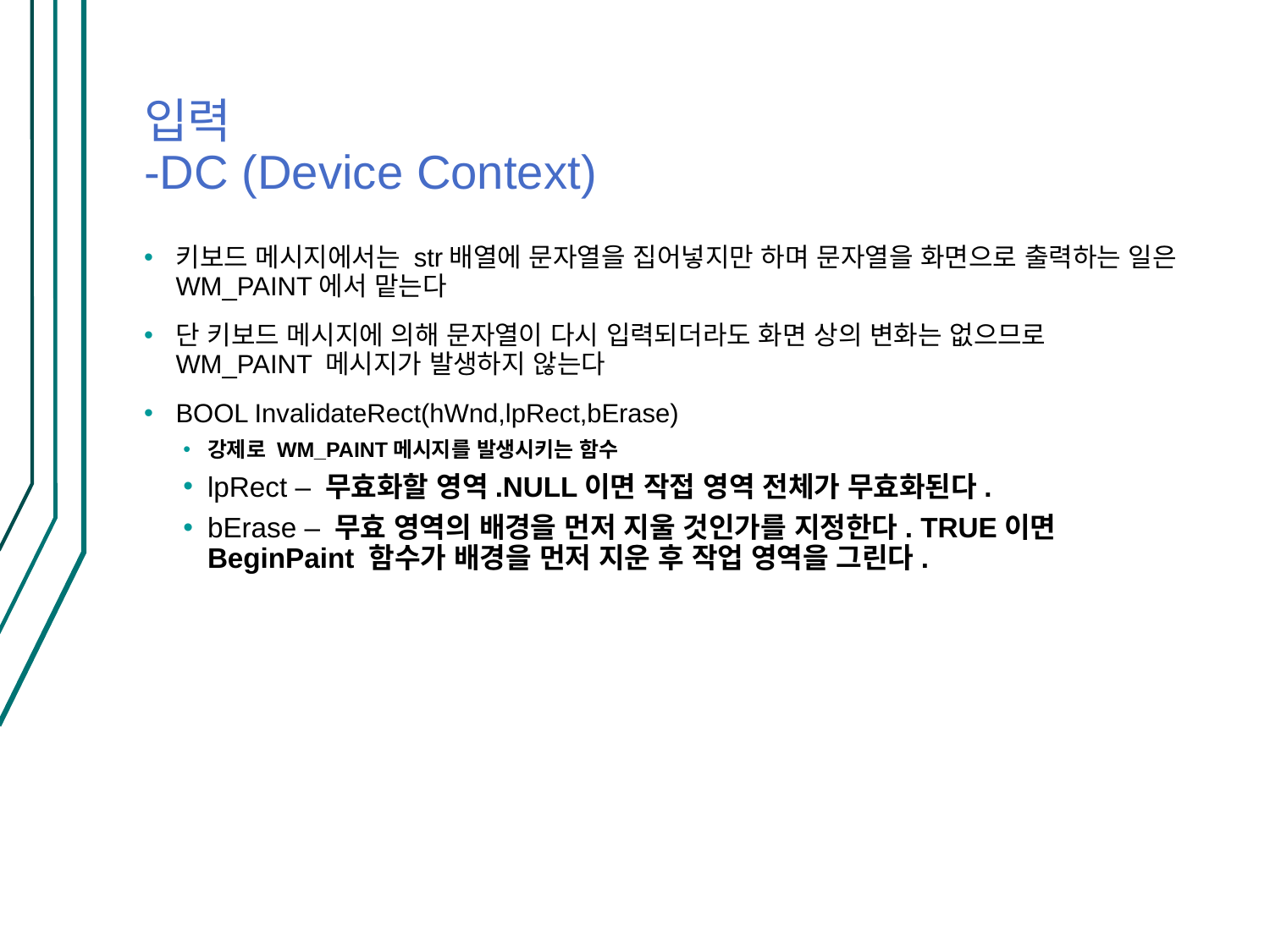

# 입력 -DC (Device Context)
키보드 메시지에서는 str배열에 문자열을 집어넣지만 하며 문자열을 화면으로 출력하는 일은 WM_PAINT에서 맡는다
단 키보드 메시지에 의해 문자열이 다시 입력되더라도 화면 상의 변화는 없으므로 WM_PAINT 메시지가 발생하지 않는다
BOOL InvalidateRect(hWnd,lpRect,bErase)
강제로 WM_PAINT메시지를 발생시키는 함수
lpRect – 무효화할 영역.NULL이면 작접 영역 전체가 무효화된다.
bErase – 무효 영역의 배경을 먼저 지울 것인가를 지정한다. TRUE이면 BeginPaint 함수가 배경을 먼저 지운 후 작업 영역을 그린다.